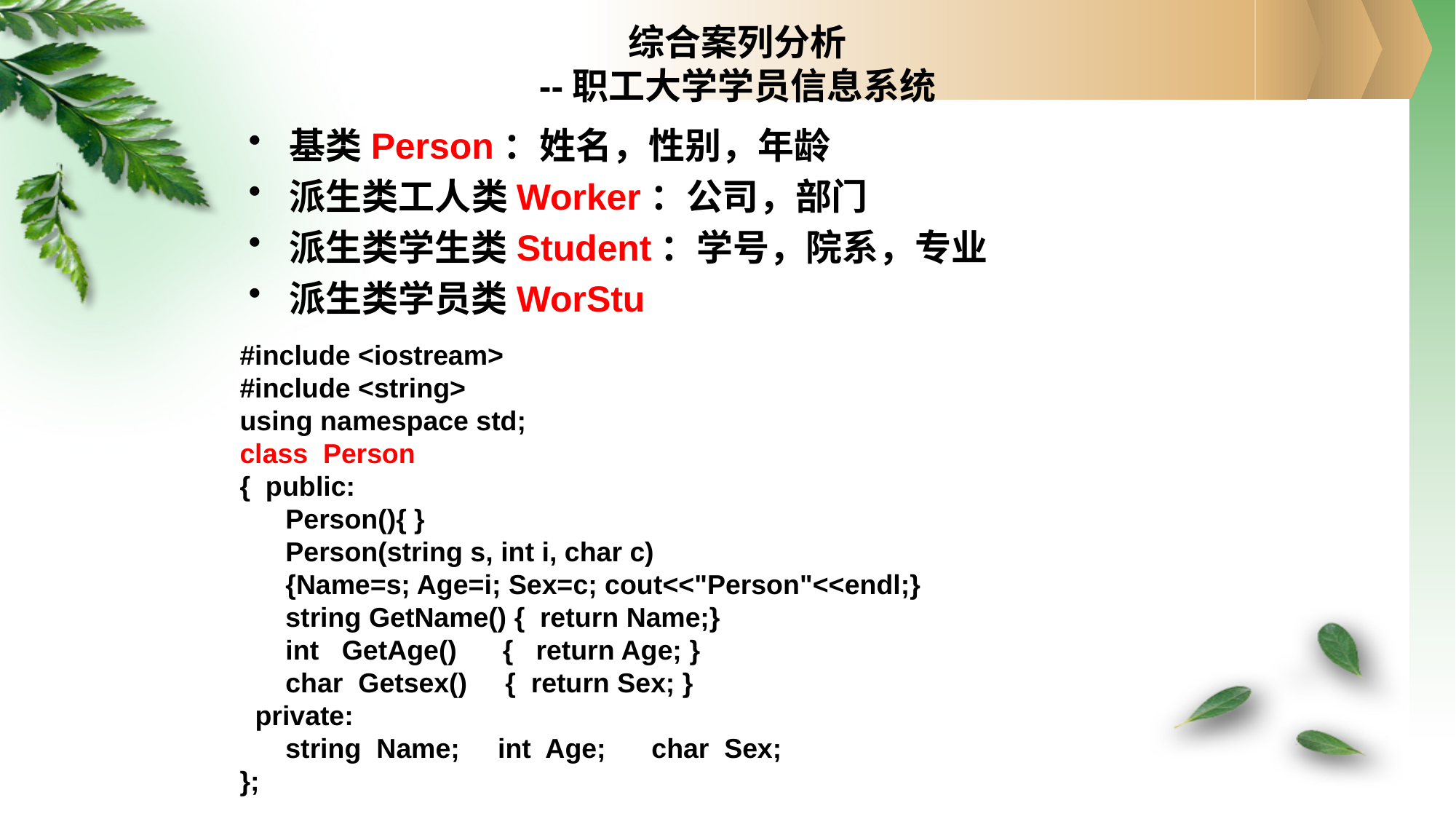

# 综合案列分析 --职工大学学员信息系统
基类Person：姓名，性别，年龄
派生类工人类Worker：公司，部门
派生类学生类Student：学号，院系，专业
派生类学员类WorStu
#include <iostream>
#include <string>
using namespace std;
class  Person
{  public:
      Person(){ }
      Person(string s, int i, char c)
      {Name=s; Age=i; Sex=c; cout<<"Person"<<endl;}
      string GetName() {  return Name;}
      int   GetAge()      {   return Age; }
      char  Getsex()     {  return Sex; }
  private:
      string  Name;     int  Age;      char  Sex;
};